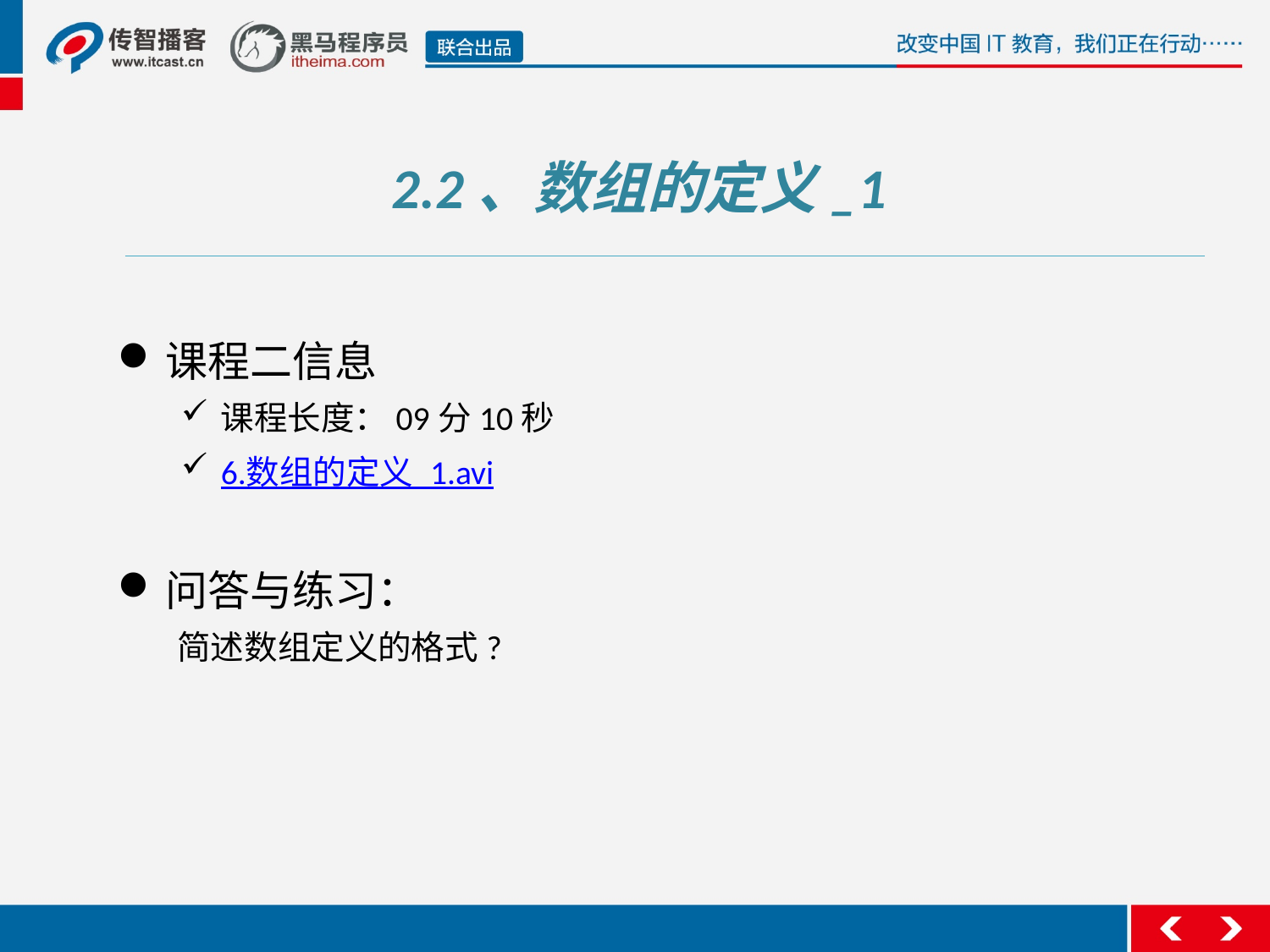

2.2、数组的定义_1

课程二信息
课程长度：09分10秒
6.数组的定义_1.avi

问答与练习：
       简述数组定义的格式?